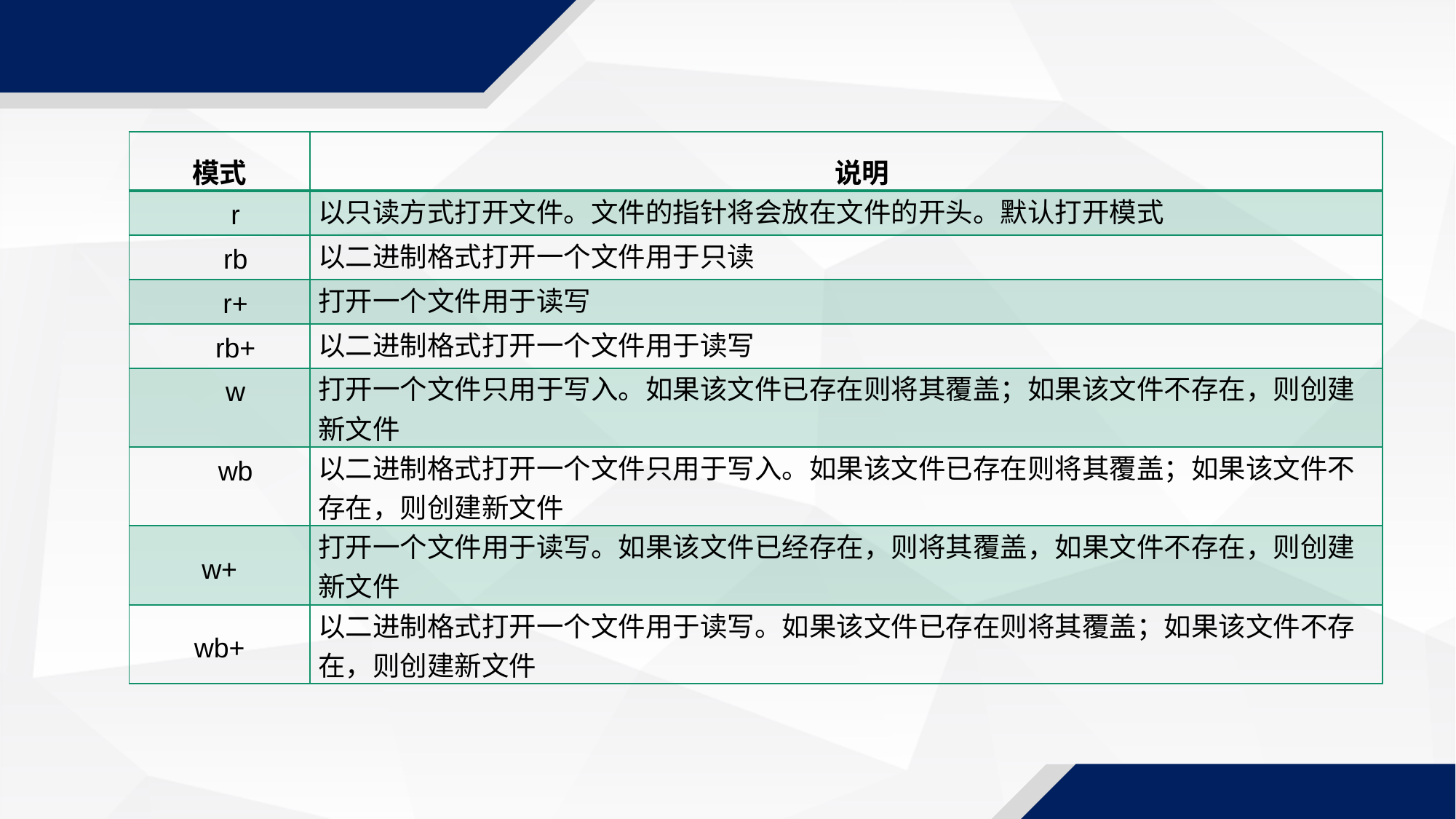

| 模式 | 说明 |
| --- | --- |
| r | 以只读方式打开文件。文件的指针将会放在文件的开头。默认打开模式 |
| rb | 以二进制格式打开一个文件用于只读 |
| r+ | 打开一个文件用于读写 |
| rb+ | 以二进制格式打开一个文件用于读写 |
| w | 打开一个文件只用于写入。如果该文件已存在则将其覆盖；如果该文件不存在，则创建新文件 |
| wb | 以二进制格式打开一个文件只用于写入。如果该文件已存在则将其覆盖；如果该文件不存在，则创建新文件 |
| w+ | 打开一个文件用于读写。如果该文件已经存在，则将其覆盖，如果文件不存在，则创建新文件 |
| wb+ | 以二进制格式打开一个文件用于读写。如果该文件已存在则将其覆盖；如果该文件不存在，则创建新文件 |